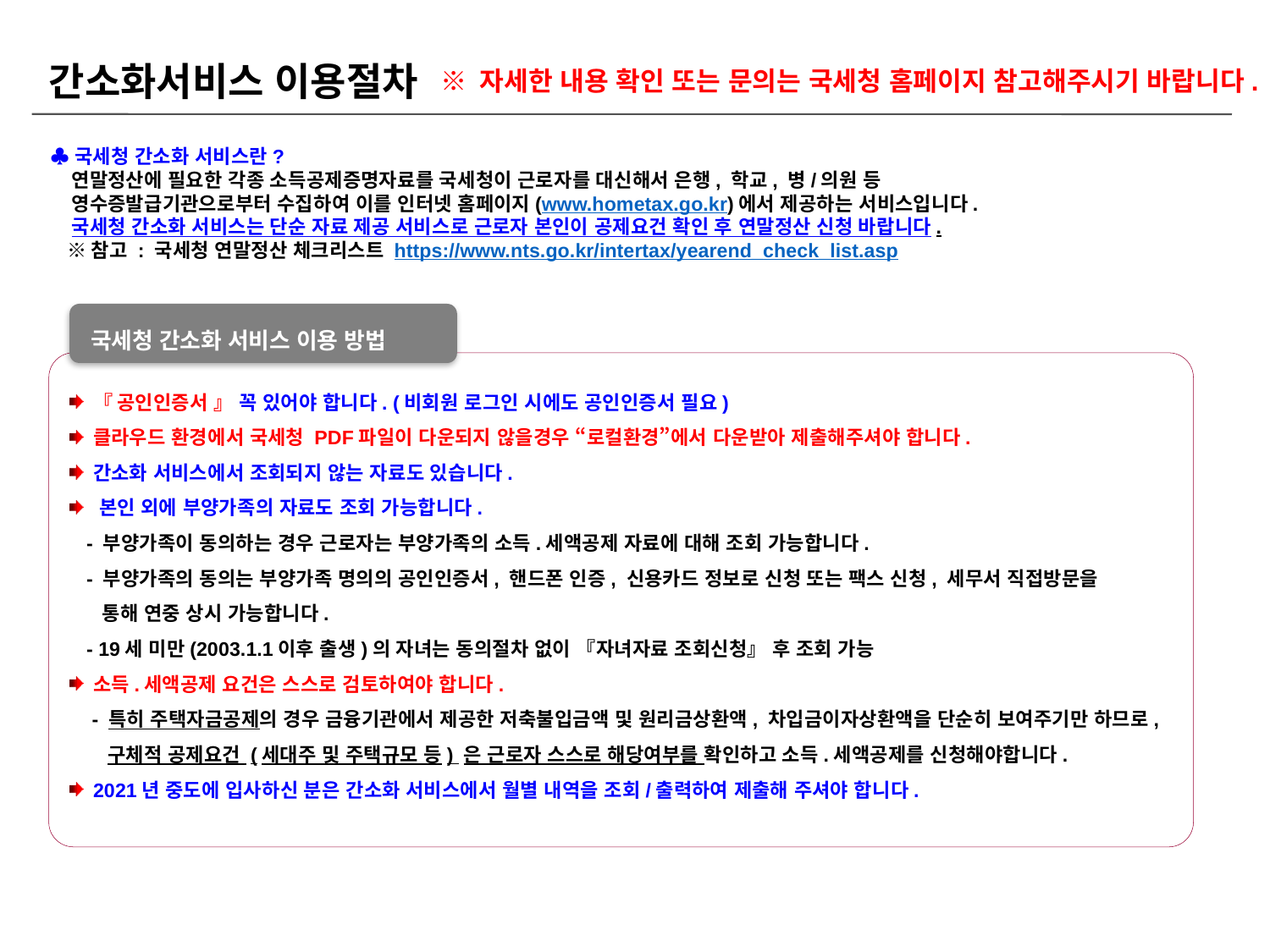

간소화서비스 이용절차
※ 자세한 내용 확인 또는 문의는 국세청 홈페이지 참고해주시기 바랍니다.
♣국세청 간소화 서비스란?
   연말정산에 필요한 각종 소득공제증명자료를 국세청이 근로자를 대신해서 은행, 학교, 병/의원 등
   영수증발급기관으로부터 수집하여 이를 인터넷 홈페이지(www.hometax.go.kr)에서 제공하는 서비스입니다.
   국세청 간소화 서비스는 단순 자료 제공 서비스로 근로자 본인이 공제요건 확인 후 연말정산 신청 바랍니다.
   ※참고 : 국세청 연말정산 체크리스트 https://www.nts.go.kr/intertax/yearend_check_list.asp
국세청 간소화 서비스 이용 방법
『 공인인증서 』 꼭 있어야 합니다. (비회원 로그인 시에도 공인인증서 필요)
클라우드 환경에서 국세청 PDF파일이 다운되지 않을경우 “로컬환경”에서 다운받아 제출해주셔야 합니다.
간소화 서비스에서 조회되지 않는 자료도 있습니다.
  본인 외에 부양가족의 자료도 조회 가능합니다.
   - 부양가족이 동의하는 경우 근로자는 부양가족의 소득.세액공제 자료에 대해 조회 가능합니다.
   - 부양가족의 동의는 부양가족 명의의 공인인증서, 핸드폰 인증, 신용카드 정보로 신청 또는 팩스 신청, 세무서 직접방문을
     통해 연중 상시 가능합니다.
   - 19세 미만(2003.1.1이후 출생)의 자녀는 동의절차 없이 『자녀자료 조회신청』 후 조회 가능
소득.세액공제 요건은 스스로 검토하여야 합니다.
    - 특히 주택자금공제의 경우 금융기관에서 제공한 저축불입금액 및 원리금상환액, 차입금이자상환액을 단순히 보여주기만 하므로,
      구체적 공제요건 (세대주 및 주택규모 등) 은 근로자 스스로 해당여부를 확인하고 소득.세액공제를 신청해야합니다.
2021년 중도에 입사하신 분은 간소화 서비스에서 월별 내역을 조회/출력하여 제출해 주셔야 합니다.